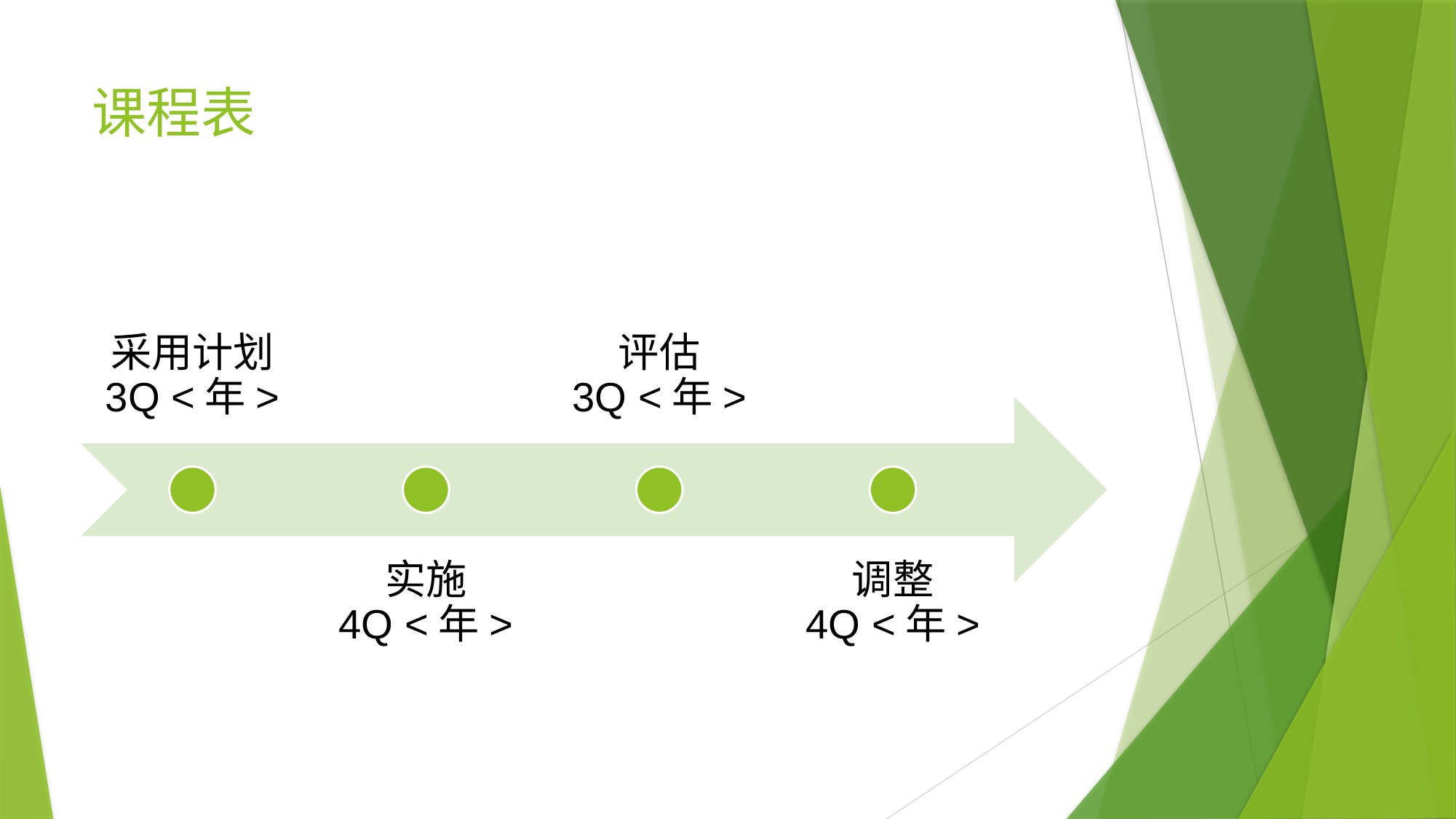

# 课程表
采用计划
3Q <年>
实施
4Q <年>
评估
3Q <年>
调整
4Q <年>